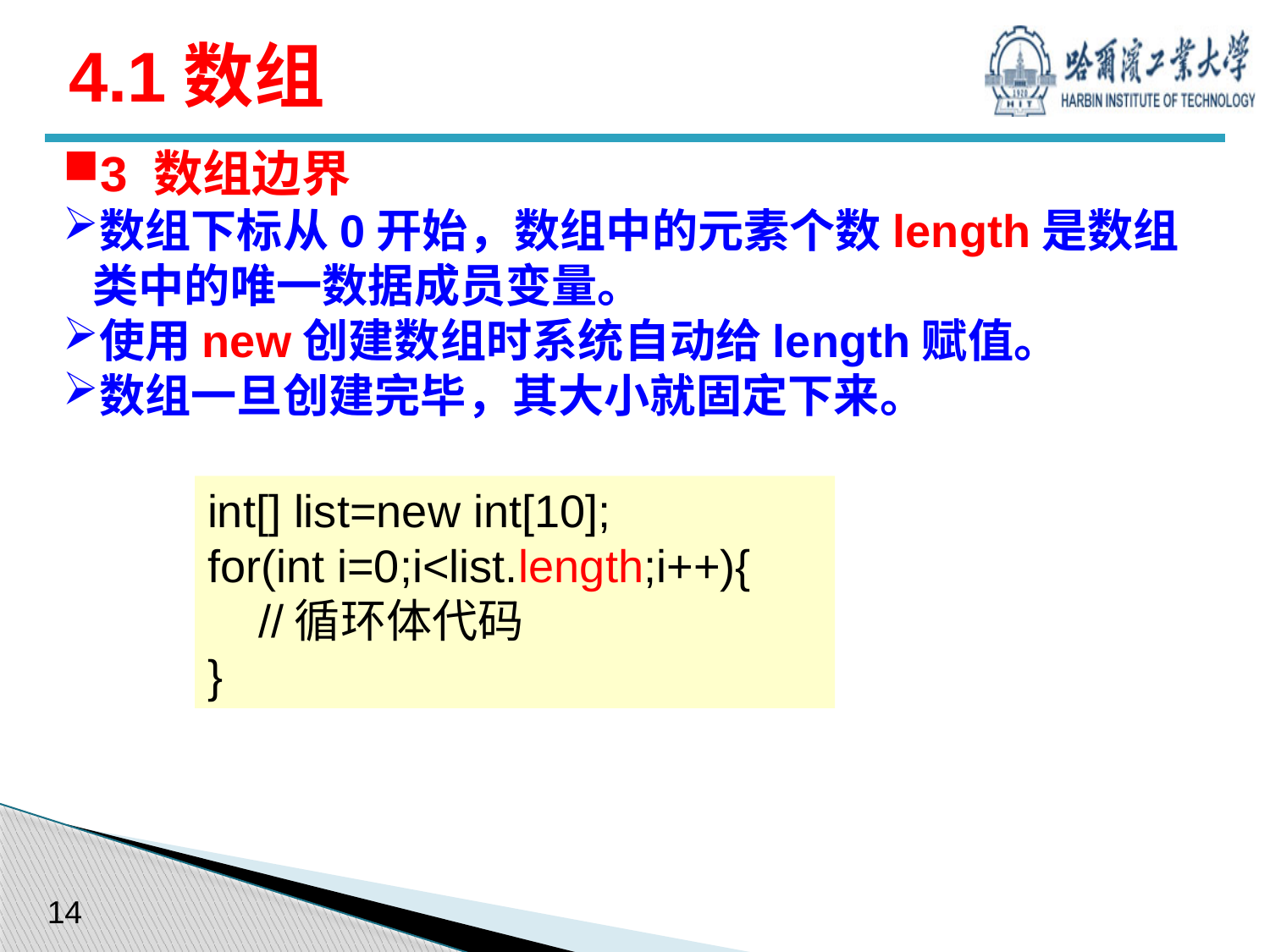

# 4.1数组
3 数组边界
数组下标从0开始，数组中的元素个数length是数组类中的唯一数据成员变量。
使用new创建数组时系统自动给length赋值。
数组一旦创建完毕，其大小就固定下来。
int[] list=new int[10];
for(int i=0;i<list.length;i++){
    //循环体代码
}